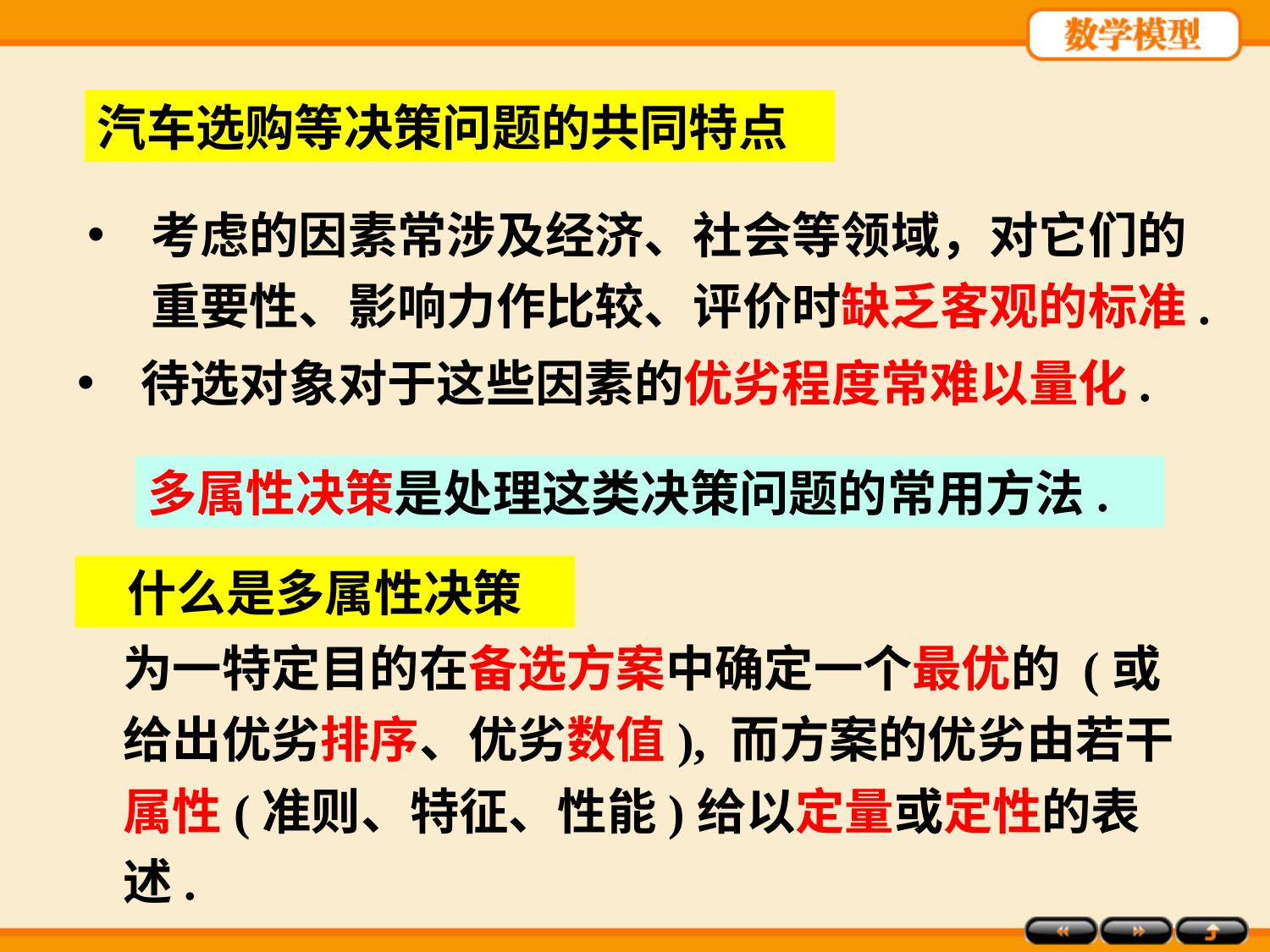

汽车选购等决策问题的共同特点
考虑的因素常涉及经济、社会等领域，对它们的重要性、影响力作比较、评价时缺乏客观的标准.
待选对象对于这些因素的优劣程度常难以量化.
多属性决策是处理这类决策问题的常用方法.
什么是多属性决策
为一特定目的在备选方案中确定一个最优的 (或给出优劣排序、优劣数值), 而方案的优劣由若干属性(准则、特征、性能)给以定量或定性的表述.